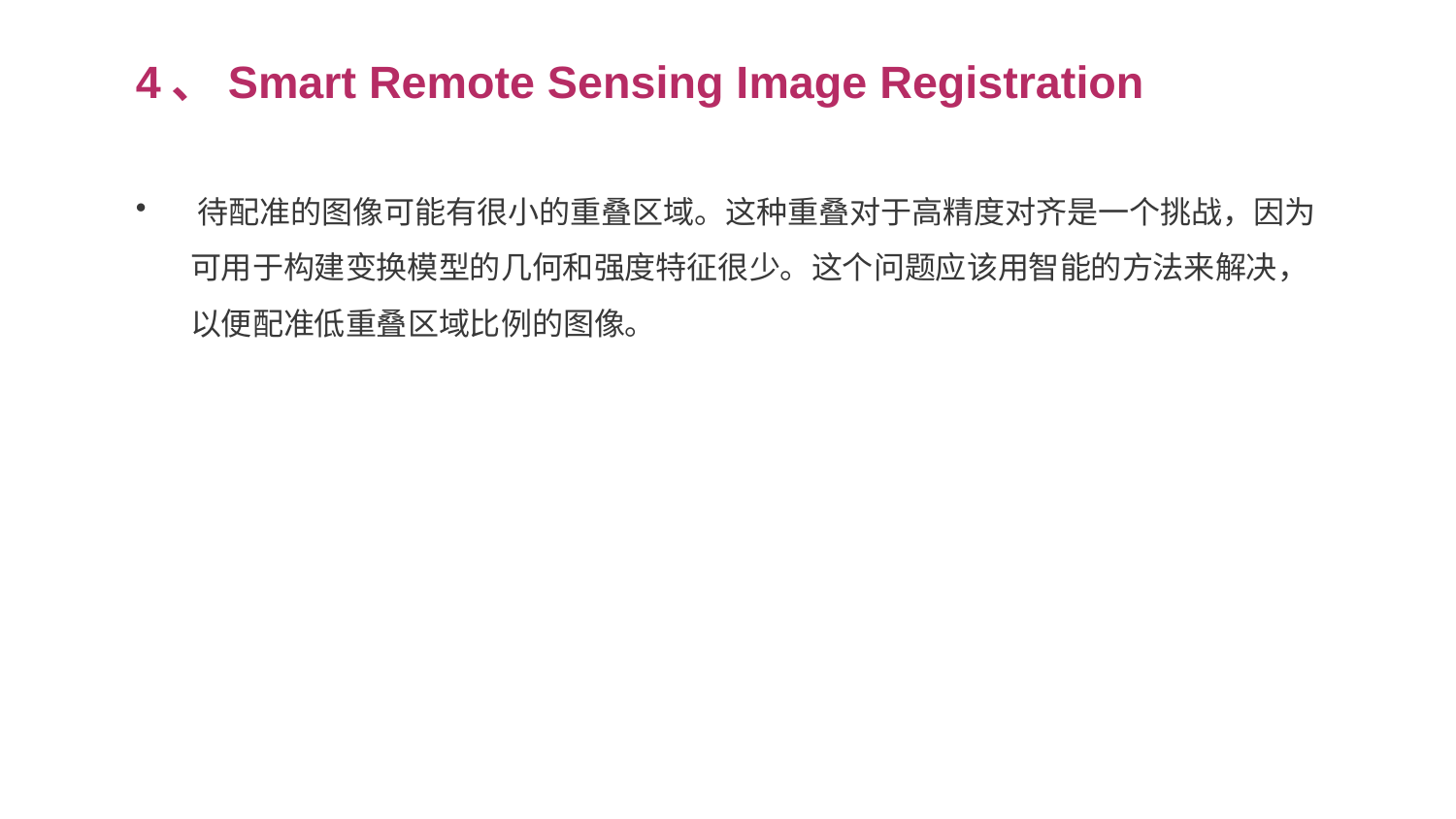

4、Smart Remote Sensing Image Registration
​待配准的图像可能有很小的重叠区域。这种重叠对于高精度对齐是一个挑战，因为可用于构建变换模型的几何和强度特征很少。这个问题应该用智能的方法来解决，以便配准低重叠区域比例的图像。